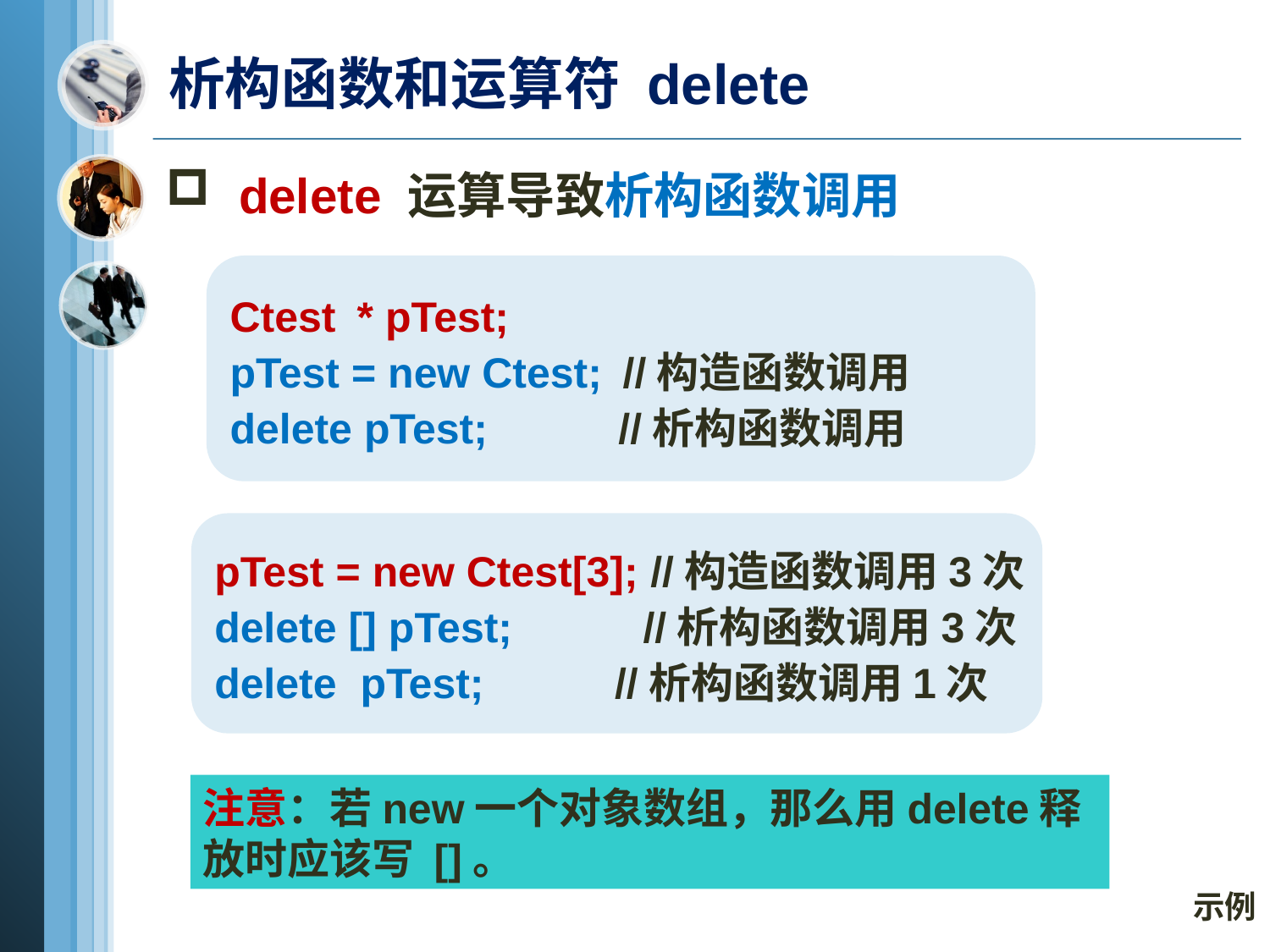

析构函数和运算符 delete
  delete 运算导致析构函数调用
Ctest	* pTest;
pTest = new Ctest;	 //构造函数调用
delete pTest;           //析构函数调用
pTest = new Ctest[3]; //构造函数调用3次
delete [] pTest;           //析构函数调用3次
delete  pTest;           //析构函数调用1次
注意：若new一个对象数组，那么用delete释放时应该写 []。

示例